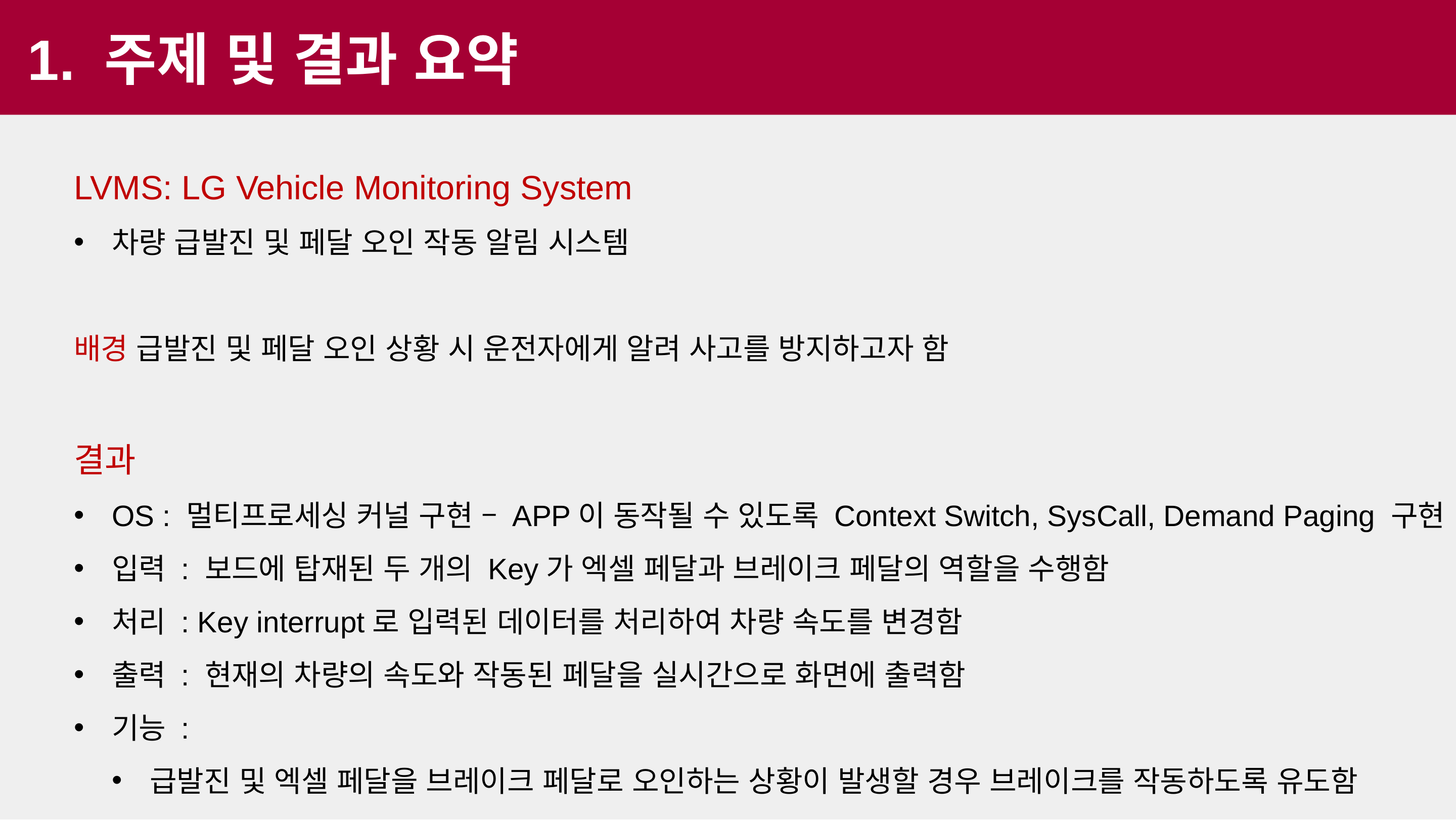

1. 주제 및 결과 요약
LVMS: LG Vehicle Monitoring System
차량 급발진 및 페달 오인 작동 알림 시스템

배경 급발진 및 페달 오인 상황 시 운전자에게 알려 사고를 방지하고자 함

결과
OS : 멀티프로세싱 커널 구현 – APP이 동작될 수 있도록 Context Switch, SysCall, Demand Paging 구현
입력 : 보드에 탑재된 두 개의 Key가 엑셀 페달과 브레이크 페달의 역할을 수행함
처리 : Key interrupt로 입력된 데이터를 처리하여 차량 속도를 변경함
출력 : 현재의 차량의 속도와 작동된 페달을 실시간으로 화면에 출력함
기능 :
급발진 및 엑셀 페달을 브레이크 페달로 오인하는 상황이 발생할 경우 브레이크를 작동하도록 유도함